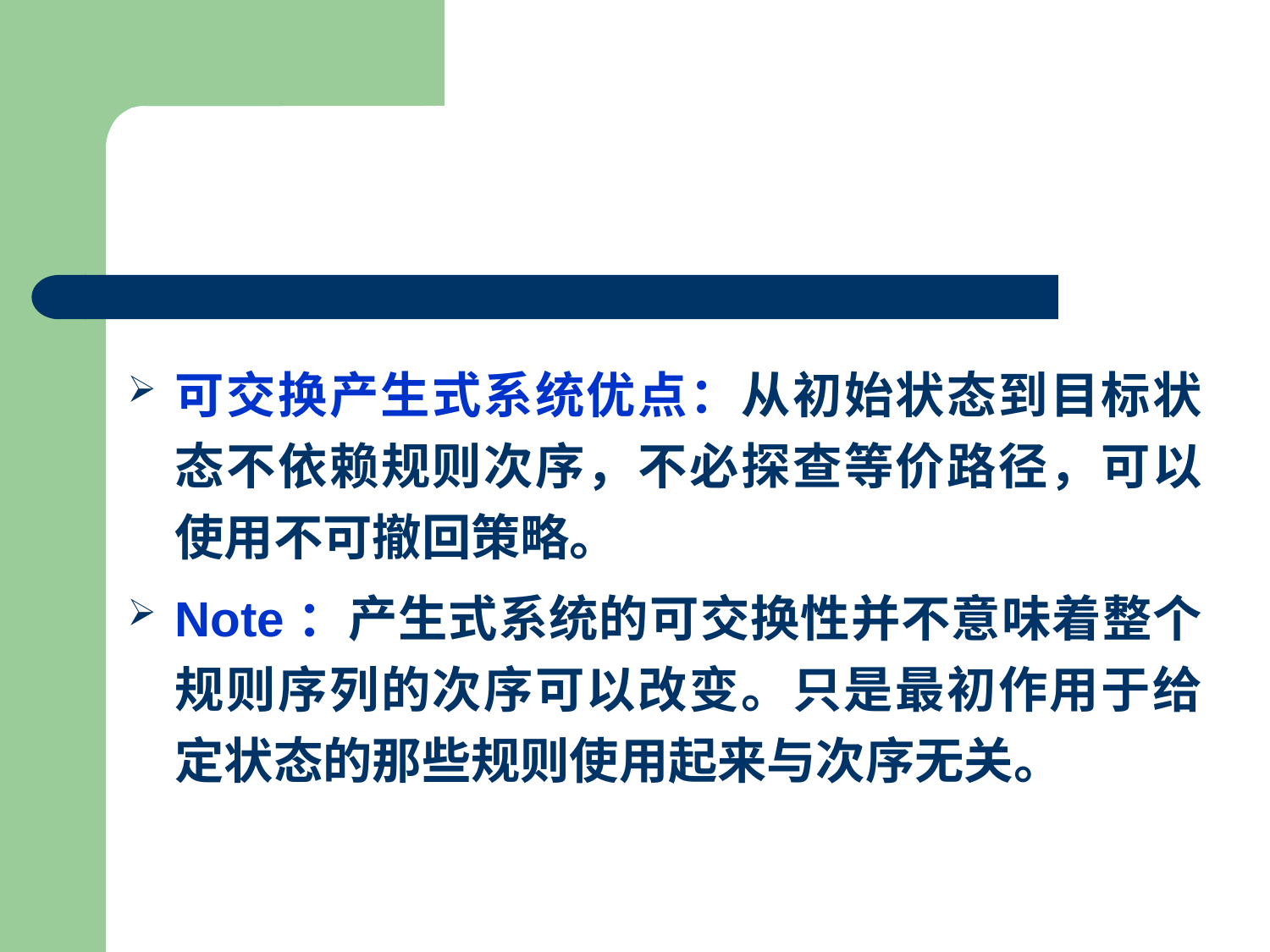

可交换产生式系统优点：从初始状态到目标状态不依赖规则次序，不必探查等价路径，可以使用不可撤回策略。
Note：产生式系统的可交换性并不意味着整个规则序列的次序可以改变。只是最初作用于给定状态的那些规则使用起来与次序无关。

41